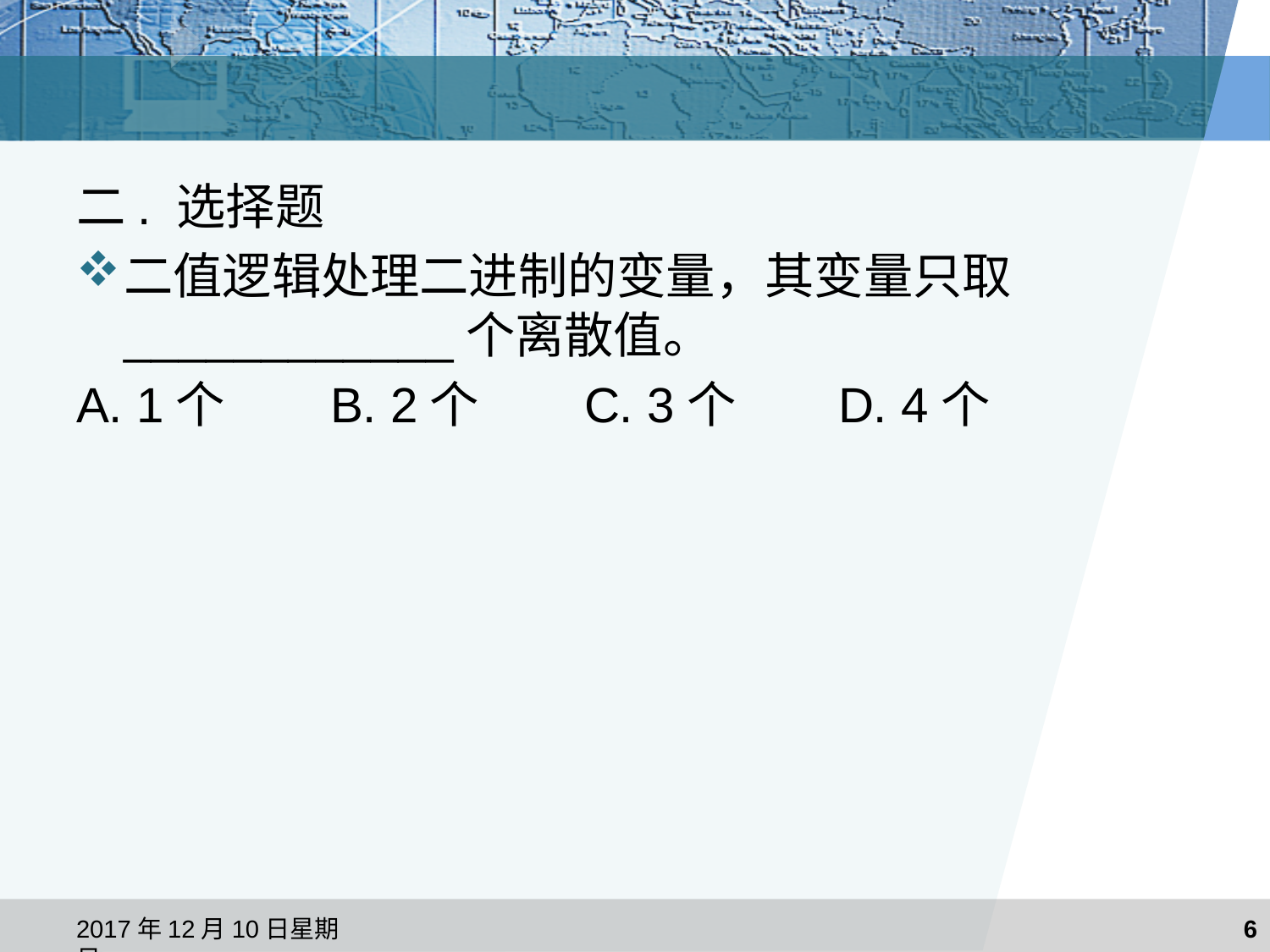

#
二. 选择题
二值逻辑处理二进制的变量，其变量只取____________个离散值。
A. 1个	B. 2个	C. 3个	D. 4个

2017年12月10日星期日
6